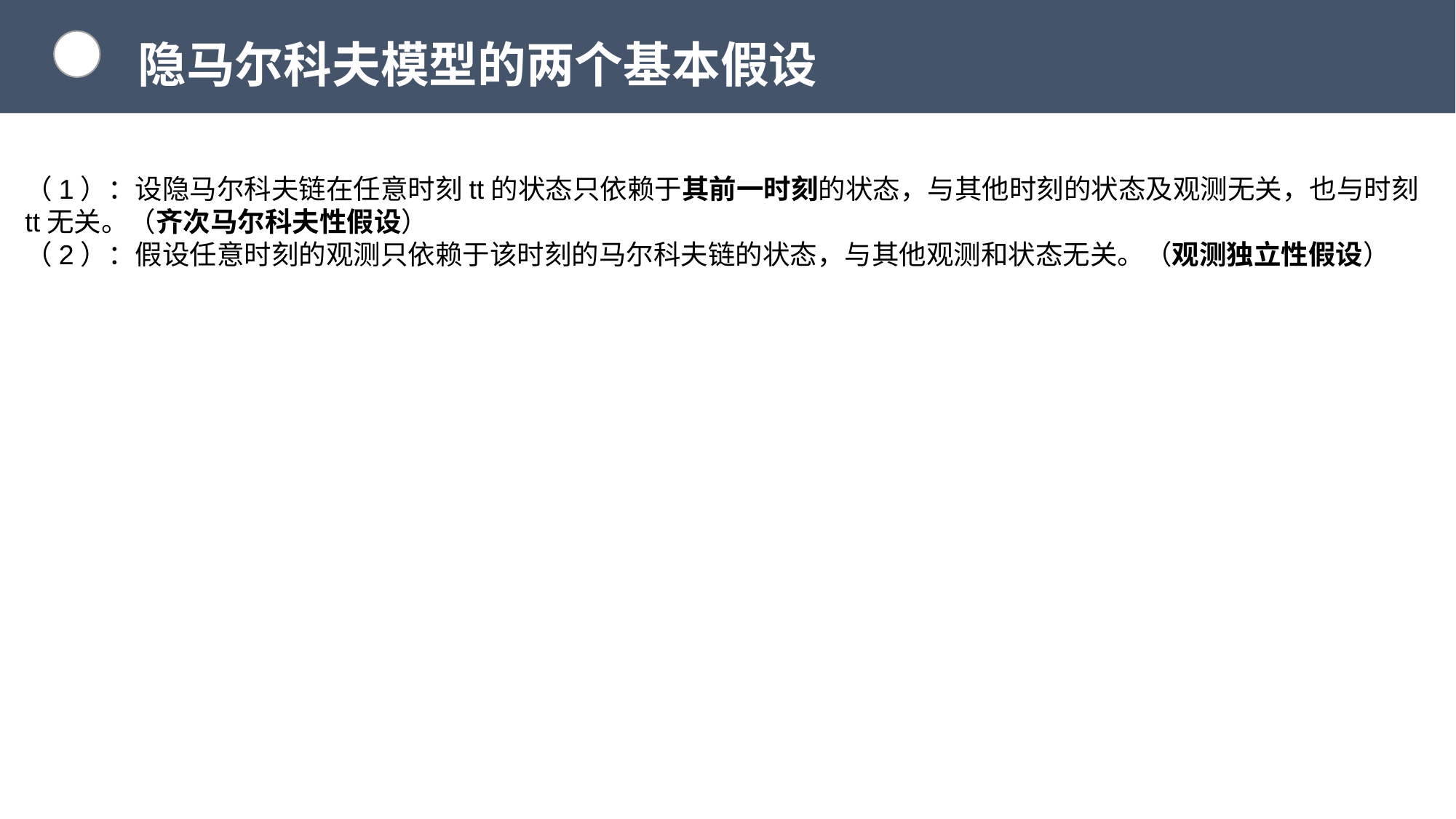

隐马尔科夫模型的两个基本假设
（1）：设隐马尔科夫链在任意时刻tt的状态只依赖于其前一时刻的状态，与其他时刻的状态及观测无关，也与时刻tt无关。（齐次马尔科夫性假设）
（2）：假设任意时刻的观测只依赖于该时刻的马尔科夫链的状态，与其他观测和状态无关。（观测独立性假设）